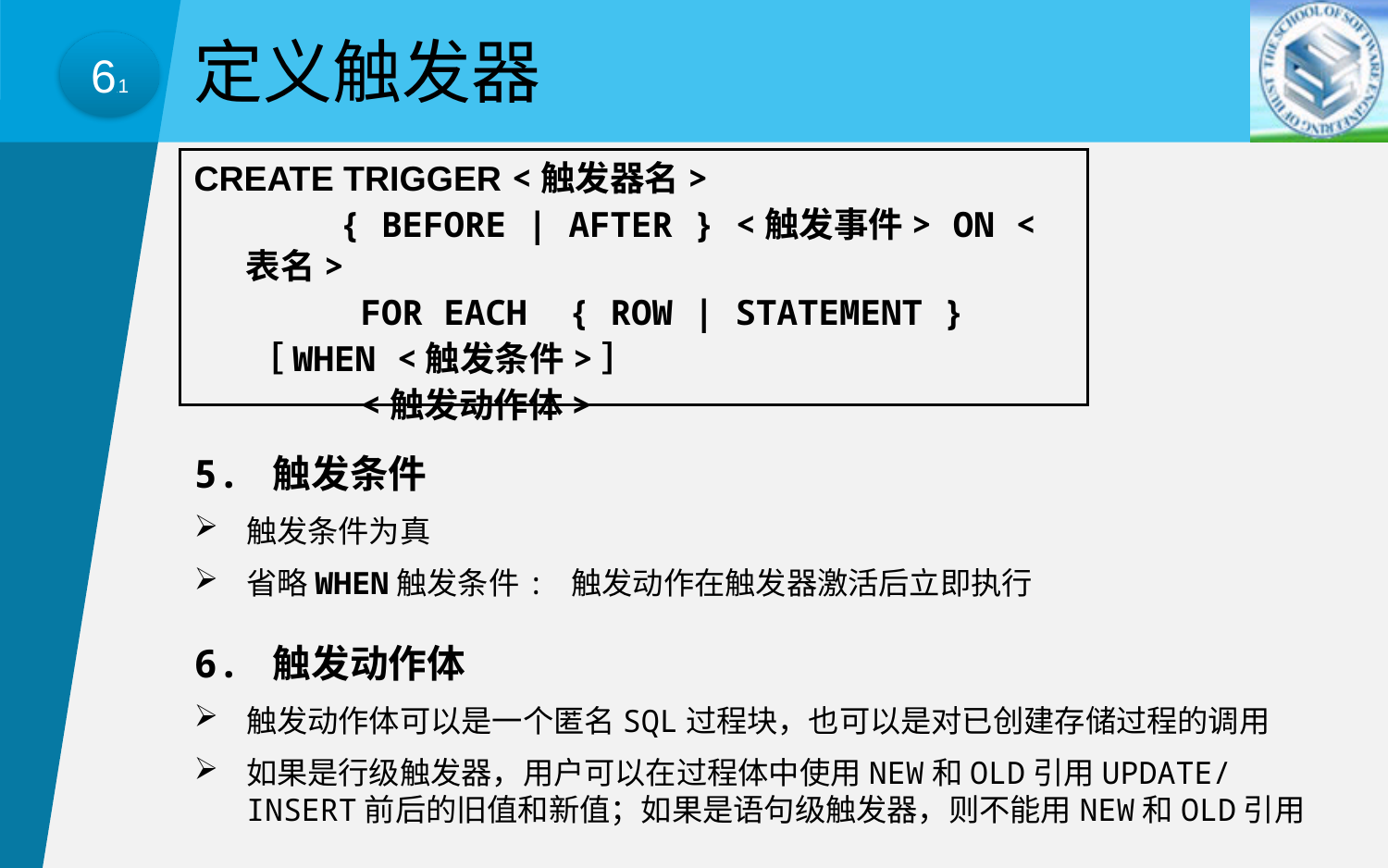

定义触发器
6.1
CREATE TRIGGER <触发器名>
       { BEFORE | AFTER } <触发事件> ON <表名>
        FOR EACH  { ROW | STATEMENT }
      ［WHEN <触发条件>］
        <触发动作体>
5. 触发条件
触发条件为真
省略WHEN触发条件: 触发动作在触发器激活后立即执行
6. 触发动作体
触发动作体可以是一个匿名SQL过程块，也可以是对已创建存储过程的调用
如果是行级触发器，用户可以在过程体中使用NEW和OLD引用UPDATE/ INSERT前后的旧值和新值；如果是语句级触发器，则不能用NEW和OLD引用